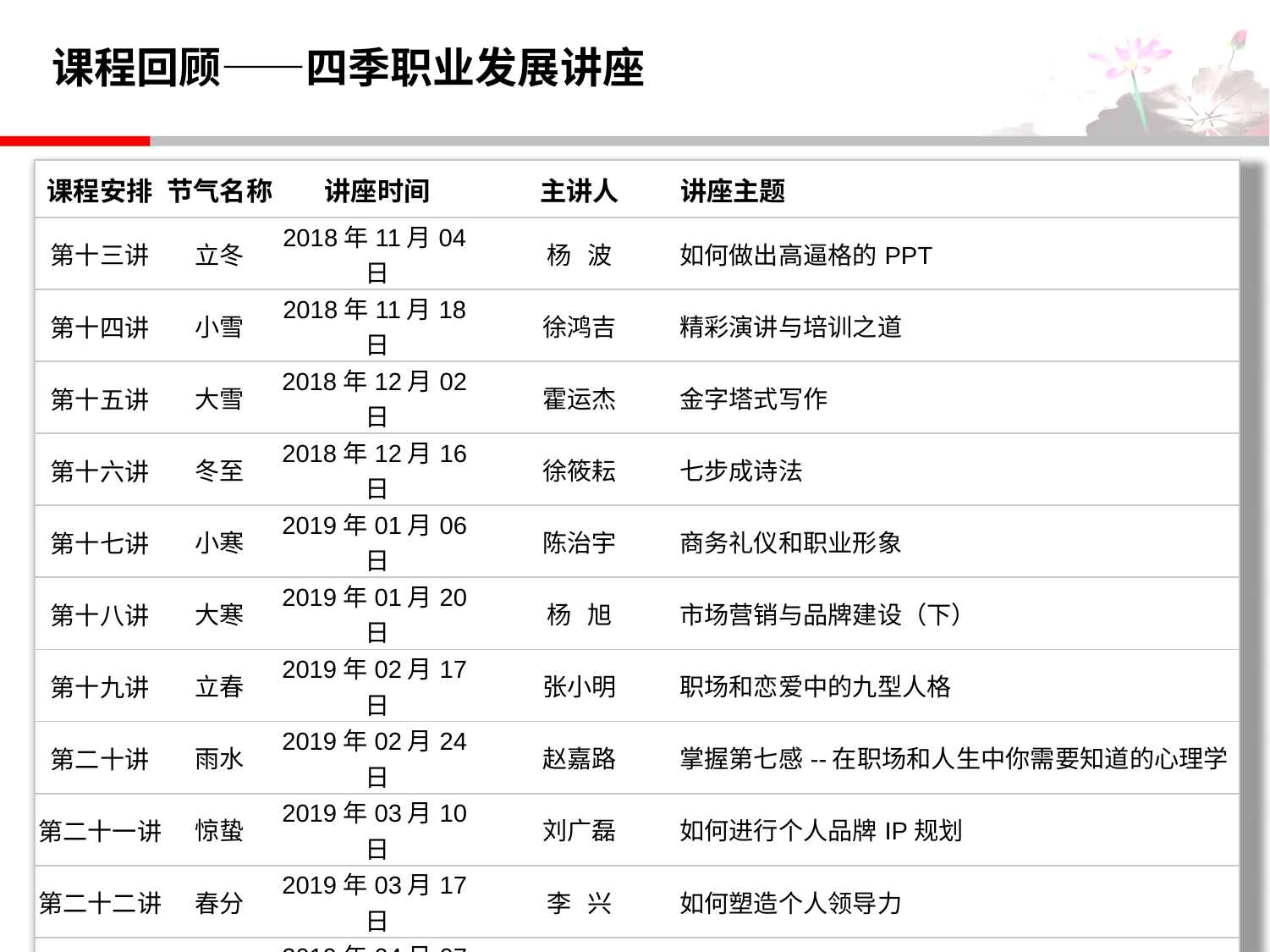

# 课程回顾——四季职业发展讲座
| 课程安排 | 节气名称 | 讲座时间 | 主讲人 | 讲座主题 |
| --- | --- | --- | --- | --- |
| 第十三讲 | 立冬 | 2018年11月04日 | 杨 波 | 如何做出高逼格的PPT |
| 第十四讲 | 小雪 | 2018年11月18日 | 徐鸿吉 | 精彩演讲与培训之道 |
| 第十五讲 | 大雪 | 2018年12月02日 | 霍运杰 | 金字塔式写作 |
| 第十六讲 | 冬至 | 2018年12月16日 | 徐筱耘 | 七步成诗法 |
| 第十七讲 | 小寒 | 2019年01月06日 | 陈治宇 | 商务礼仪和职业形象 |
| 第十八讲 | 大寒 | 2019年01月20日 | 杨 旭 | 市场营销与品牌建设（下） |
| 第十九讲 | 立春 | 2019年02月17日 | 张小明 | 职场和恋爱中的九型人格 |
| 第二十讲 | 雨水 | 2019年02月24日 | 赵嘉路 | 掌握第七感--在职场和人生中你需要知道的心理学 |
| 第二十一讲 | 惊蛰 | 2019年03月10日 | 刘广磊 | 如何进行个人品牌IP规划 |
| 第二十二讲 | 春分 | 2019年03月17日 | 李 兴 | 如何塑造个人领导力 |
| 第二十三讲 | 清明 | 2019年04月07日 | 郭坤学 | 国学修养入门 |
| 第二十四讲 | 谷雨 | 2019年04月21日 | 刘 旭 | 幸福的方法 |
7